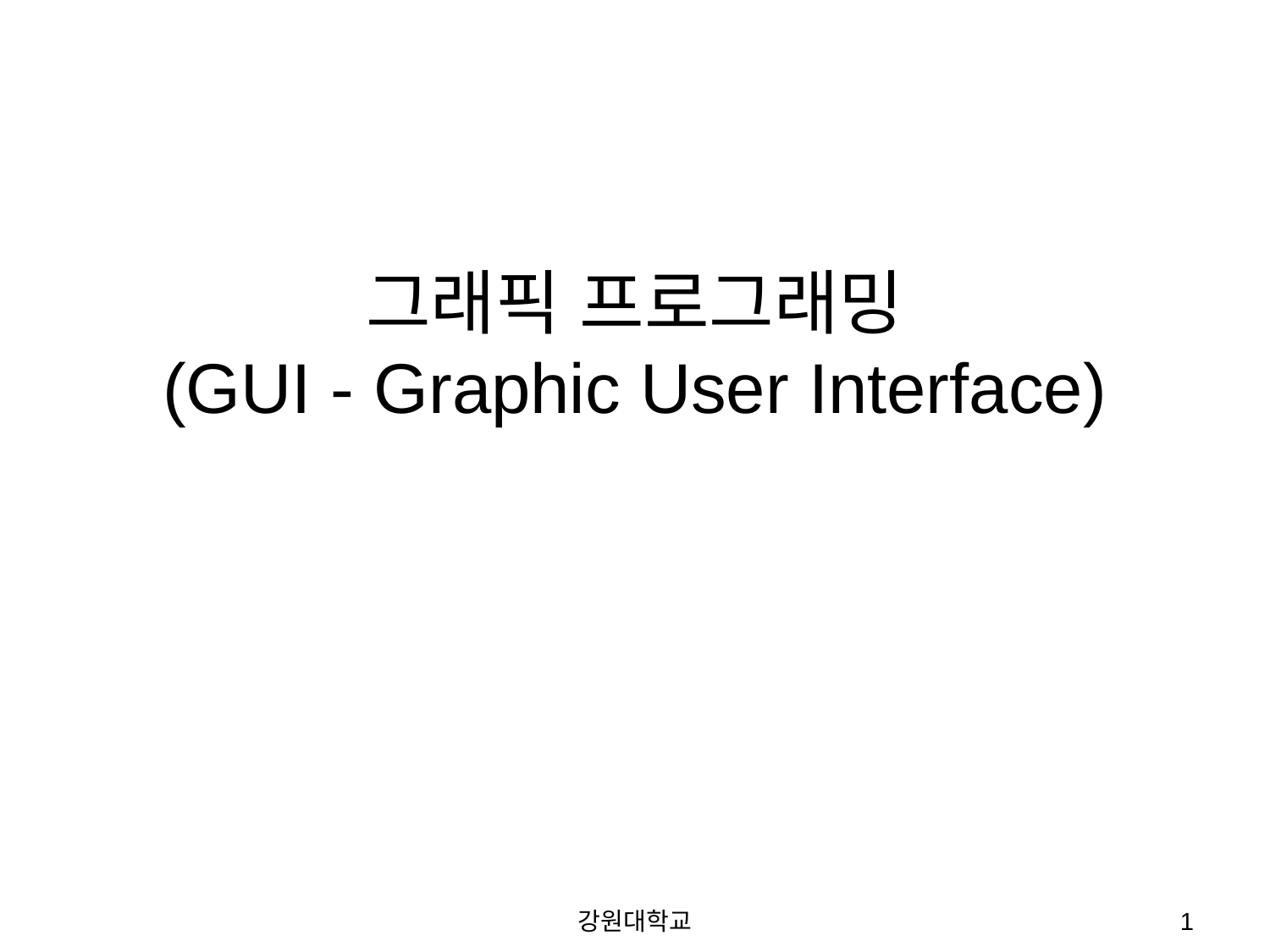

# 그래픽 프로그래밍 (GUI - Graphic User Interface)
강원대학교
1